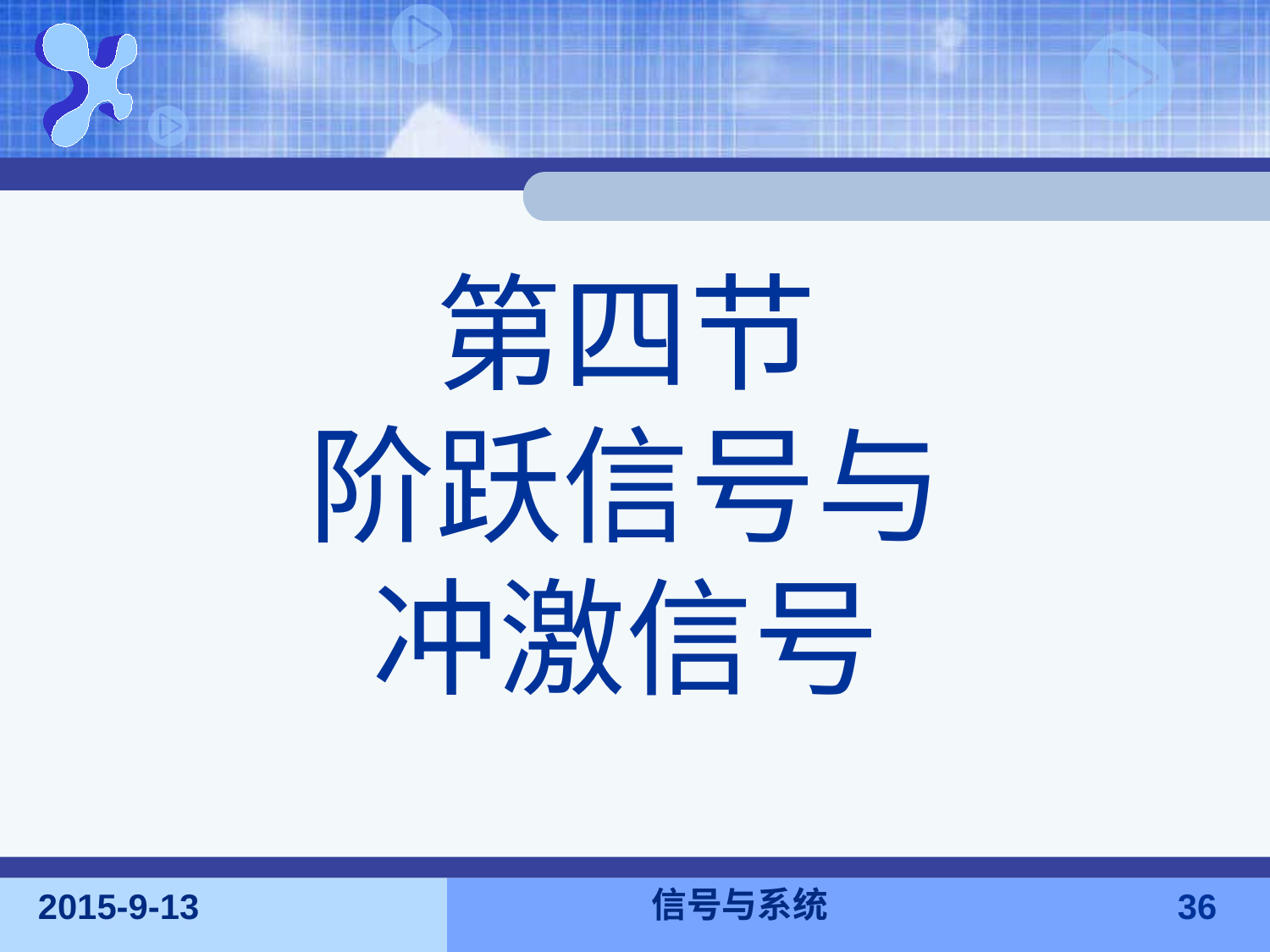

# 第四节 阶跃信号与 冲激信号
信号与系统
2015-9-13
36